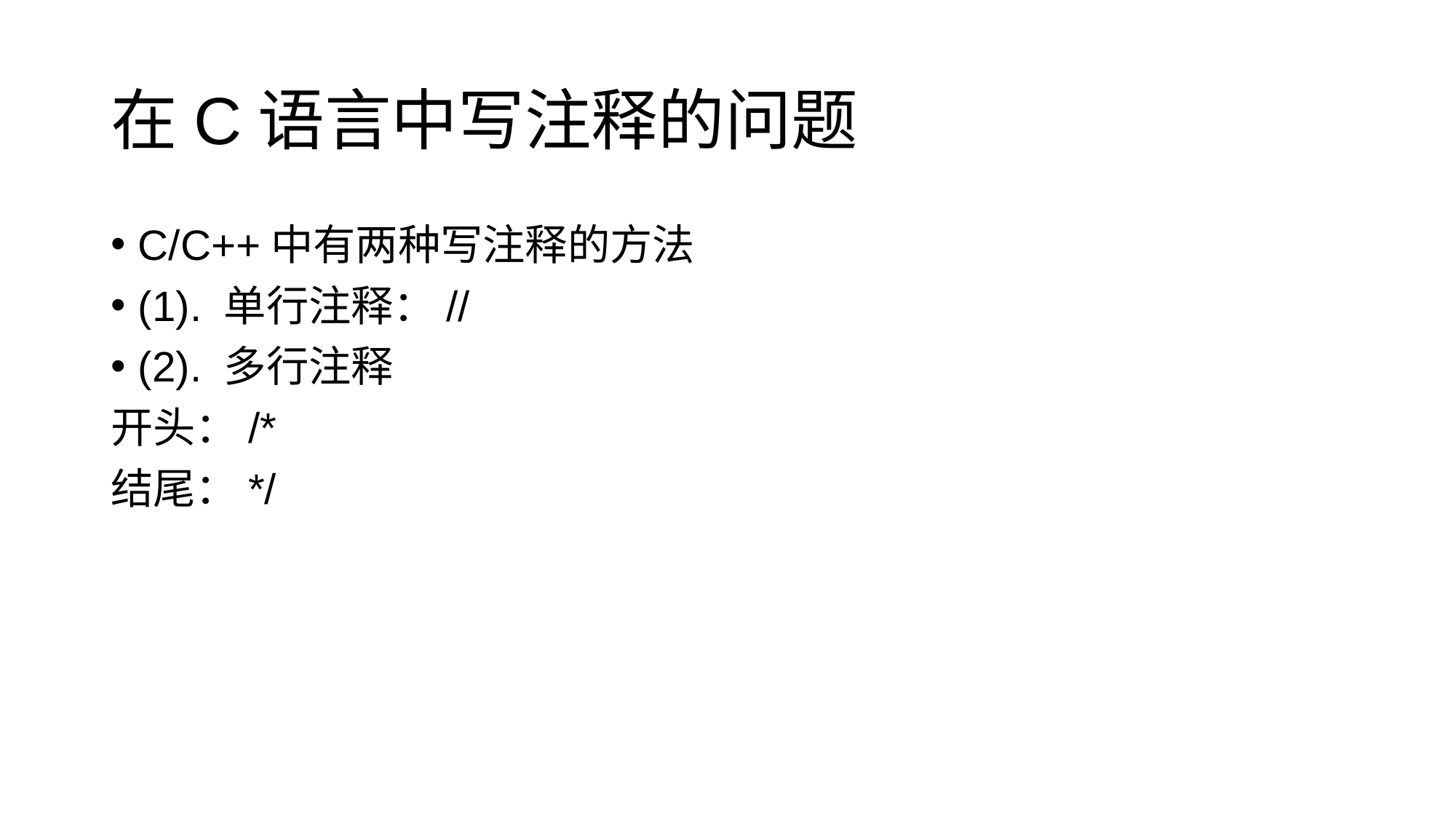

# 在C语言中写注释的问题
C/C++中有两种写注释的方法
(1). 单行注释：//
(2). 多行注释
开头：/*
结尾：*/